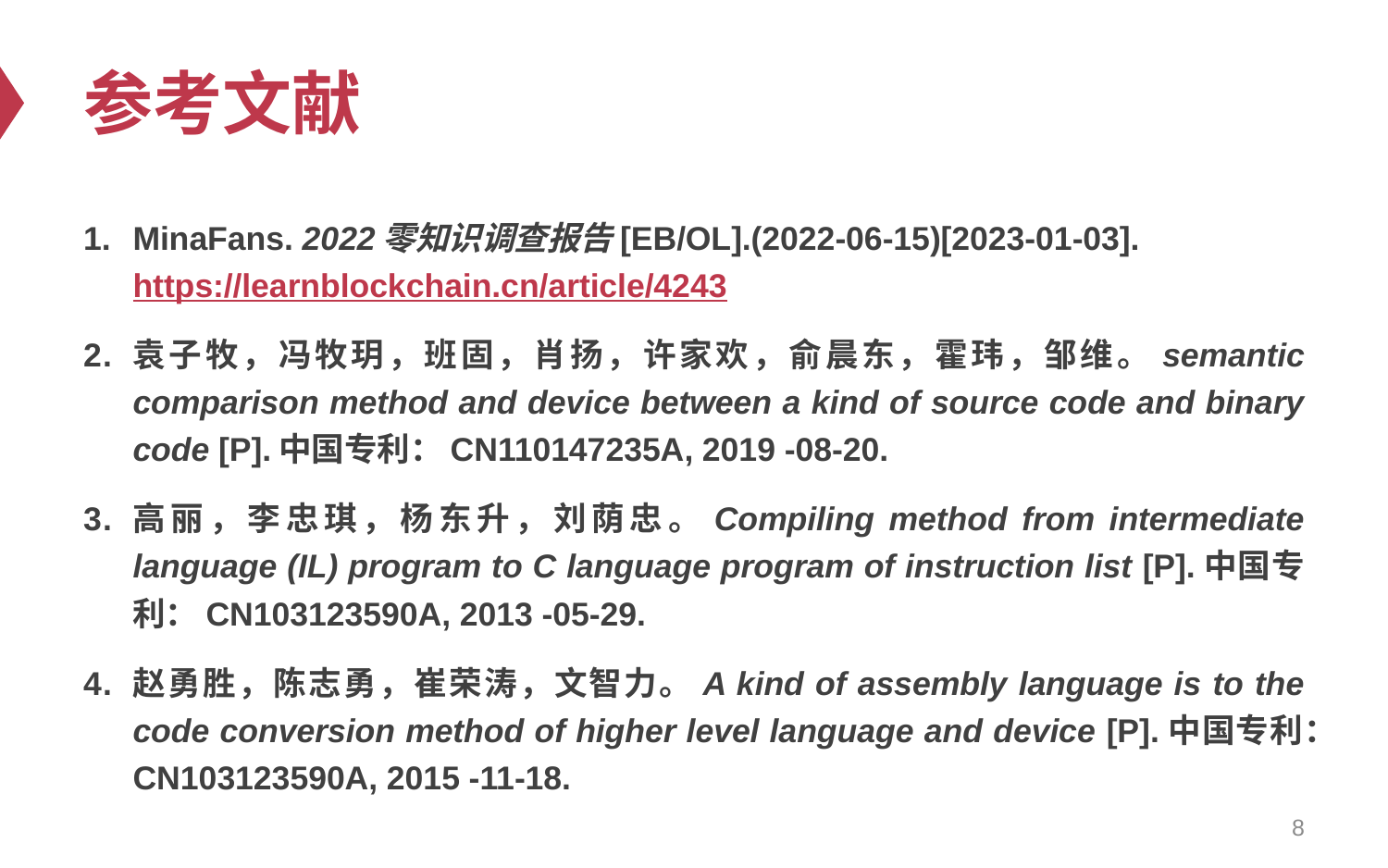

# 参考文献
MinaFans. 2022零知识调查报告[EB/OL].(2022-06-15)[2023-01-03]. https://learnblockchain.cn/article/4243
袁子牧，冯牧玥，班固，肖扬，许家欢，俞晨东，霍玮，邹维。semantic comparison method and device between a kind of source code and binary code [P].中国专利：CN110147235A, 2019 -08-20.
高丽，李忠琪，杨东升，刘荫忠。Compiling method from intermediate language (IL) program to C language program of instruction list [P].中国专利：CN103123590A, 2013 -05-29.
赵勇胜，陈志勇，崔荣涛，文智力。A kind of assembly language is to the code conversion method of higher level language and device [P].中国专利：CN103123590A, 2015 -11-18.

8